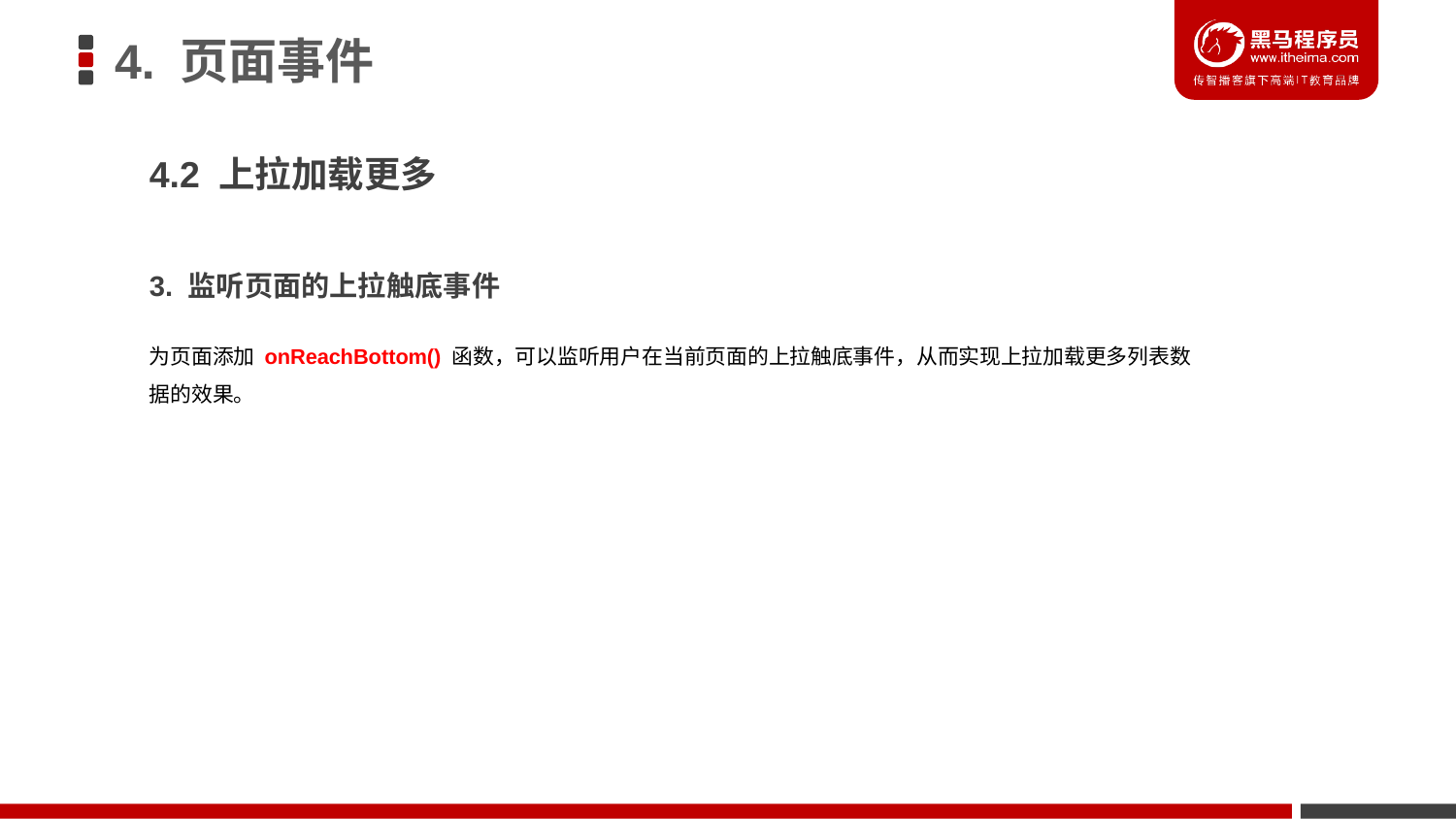

# 4. 页面事件
4.2 上拉加载更多
3. 监听页面的上拉触底事件
为页面添加 onReachBottom() 函数，可以监听用户在当前页面的上拉触底事件，从而实现上拉加载更多列表数据的效果。